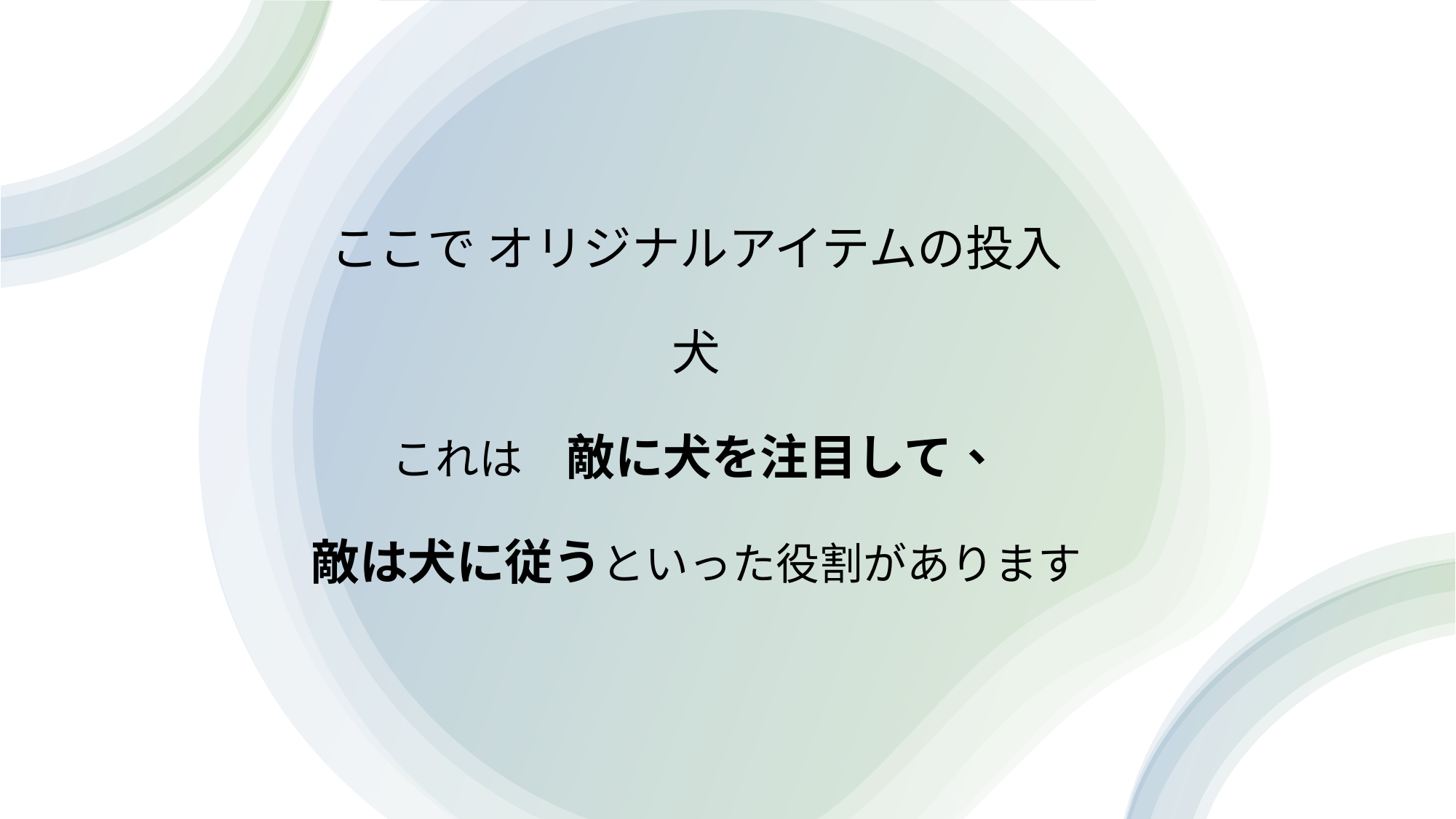

# ここで オリジナルアイテムの投入 犬 これは　敵に犬を注目して、 敵は犬に従うといった役割があります